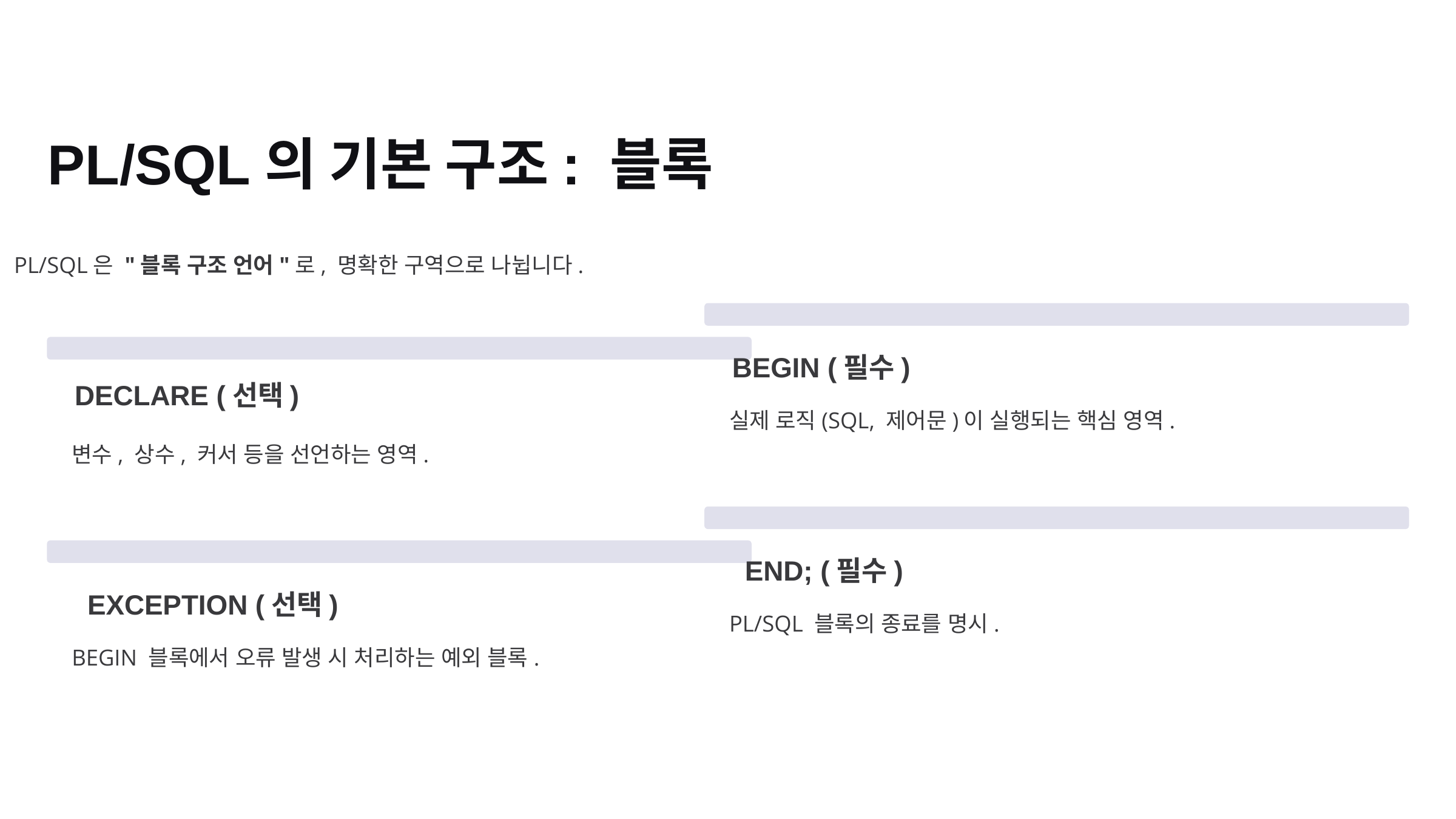

PL/SQL의 기본 구조: 블록
PL/SQL은 "블록 구조 언어"로, 명확한 구역으로 나뉩니다.

BEGIN (필수)
DECLARE (선택)
실제 로직(SQL, 제어문)이 실행되는 핵심 영역.
변수, 상수, 커서 등을 선언하는 영역.

END; (필수)
EXCEPTION (선택)
PL/SQL 블록의 종료를 명시.
BEGIN 블록에서 오류 발생 시 처리하는 예외 블록.